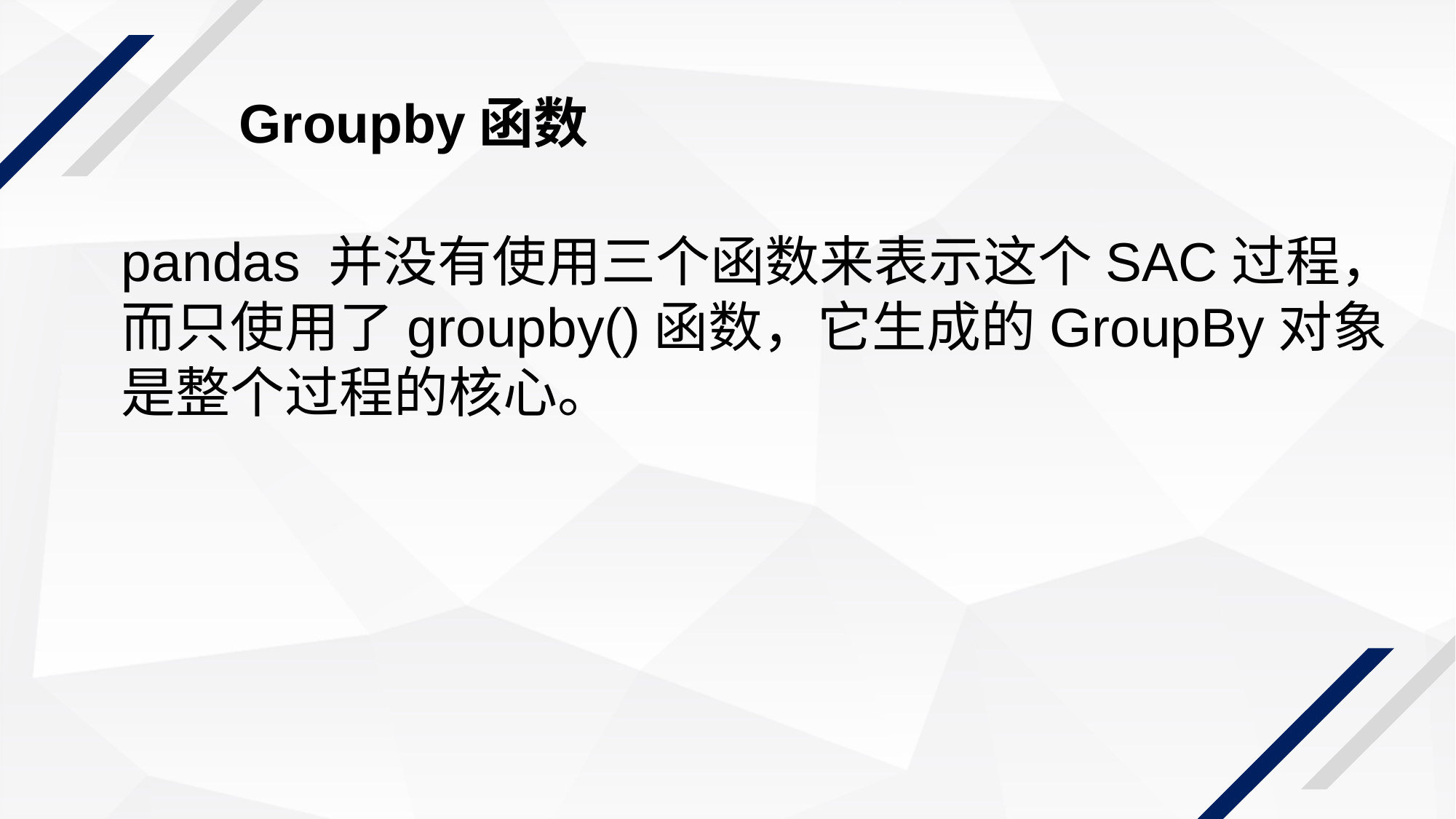

Groupby函数
pandas 并没有使用三个函数来表示这个SAC过程，而只使用了groupby()函数，它生成的GroupBy对象是整个过程的核心。